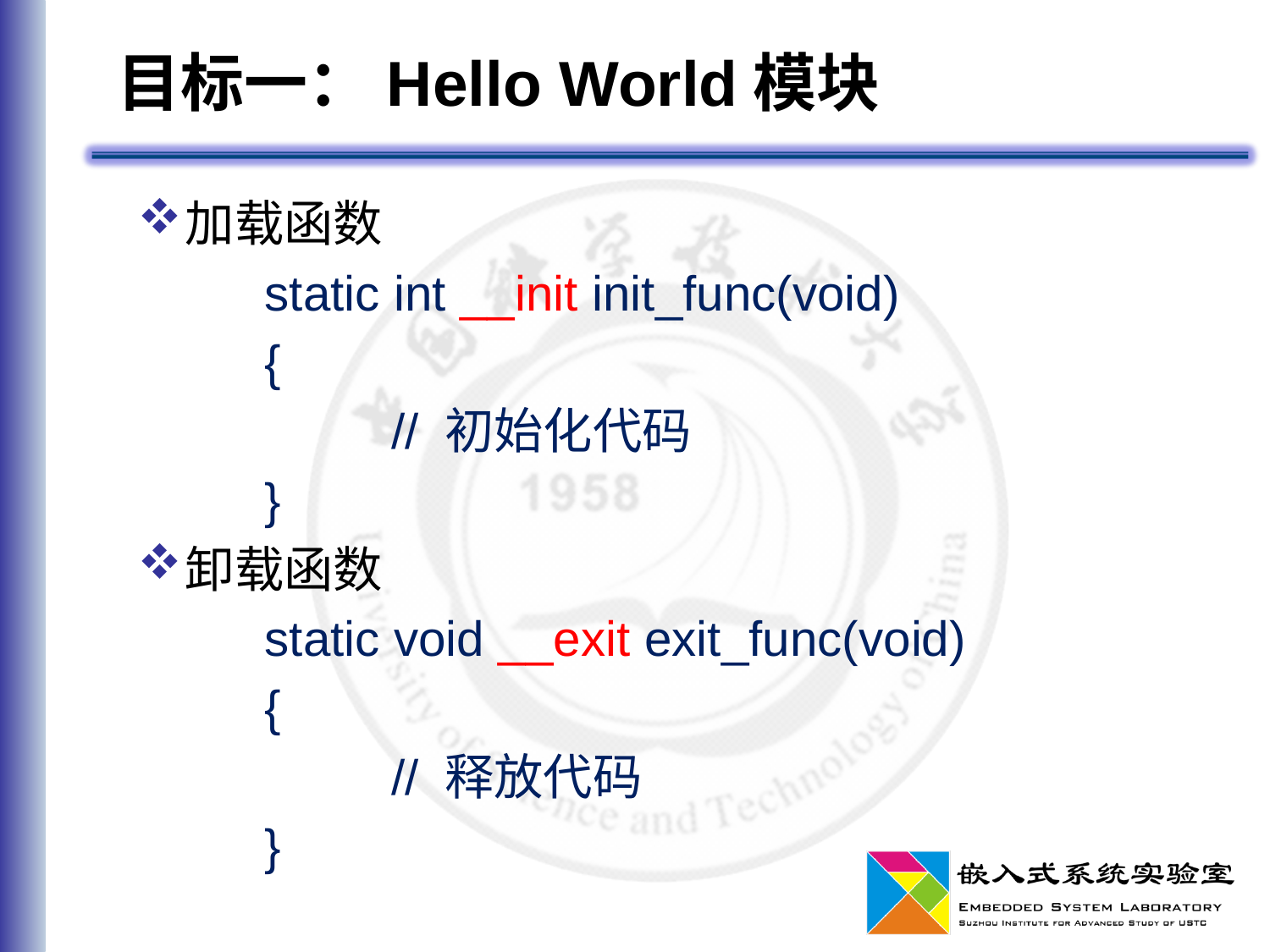

# 目标一：Hello World模块
加载函数
	static int __init init_func(void)
	{
		// 初始化代码
	}
卸载函数
	static void __exit exit_func(void)
	{
		// 释放代码
	}